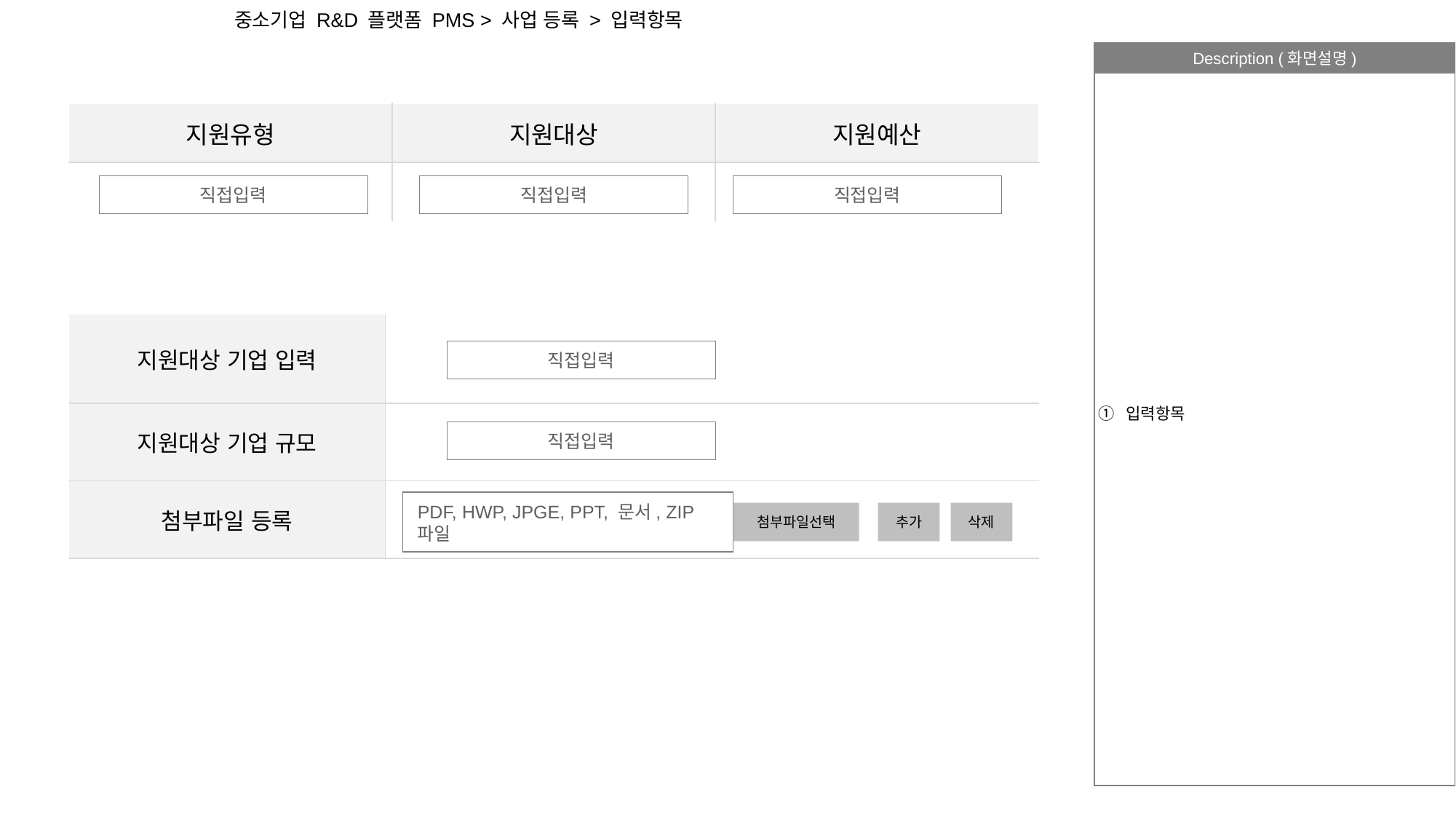

# 중소기업 R&D 플랫폼 PMS > 사업 등록 > 입력항목
입력항목

| 지원유형 | 지원대상 | 지원예산 |
| --- | --- | --- |
|  |  |  |
직접입력
직접입력
직접입력
| 지원대상 기업 입력 |  |
| --- | --- |
| 지원대상 기업 규모 |  |
| 첨부파일 등록 |  |
직접입력
직접입력
PDF, HWP, JPGE, PPT, 문서, ZIP 파일
첨부파일선택
추가
삭제